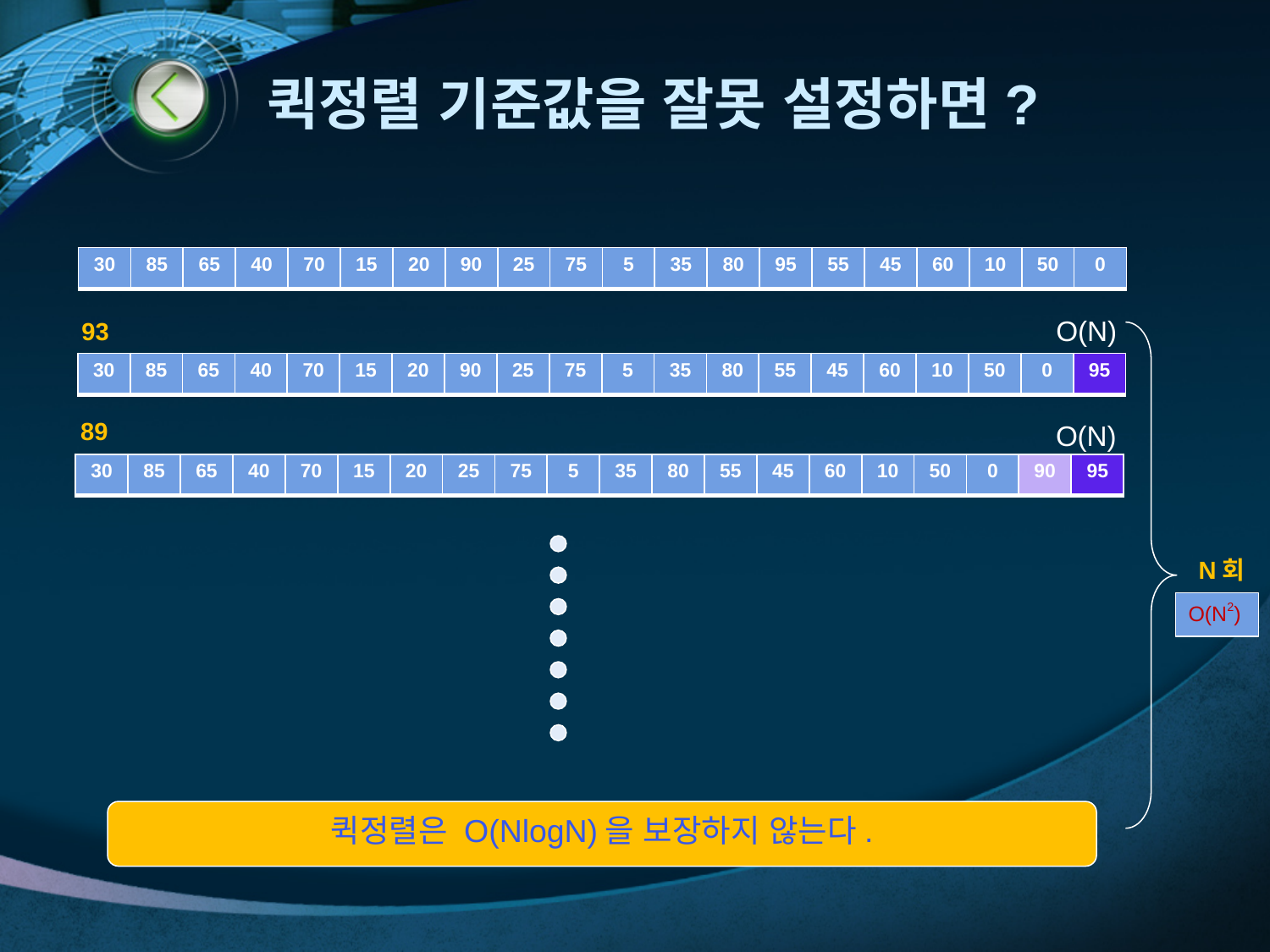

# 퀵정렬 기준값을 잘못 설정하면?
| 30 | 85 | 65 | 40 | 70 | 15 | 20 | 90 | 25 | 75 | 5 | 35 | 80 | 95 | 55 | 45 | 60 | 10 | 50 | 0 |
| --- | --- | --- | --- | --- | --- | --- | --- | --- | --- | --- | --- | --- | --- | --- | --- | --- | --- | --- | --- |
O(N)
93

| 30 | 85 | 65 | 40 | 70 | 15 | 20 | 90 | 25 | 75 | 5 | 35 | 80 | 55 | 45 | 60 | 10 | 50 | 0 | 95 |
| --- | --- | --- | --- | --- | --- | --- | --- | --- | --- | --- | --- | --- | --- | --- | --- | --- | --- | --- | --- |
89
O(N)
| 30 | 85 | 65 | 40 | 70 | 15 | 20 | 25 | 75 | 5 | 35 | 80 | 55 | 45 | 60 | 10 | 50 | 0 | 90 | 95 |
| --- | --- | --- | --- | --- | --- | --- | --- | --- | --- | --- | --- | --- | --- | --- | --- | --- | --- | --- | --- |

N회

O(N2)

퀵정렬은 O(NlogN)을 보장하지 않는다.